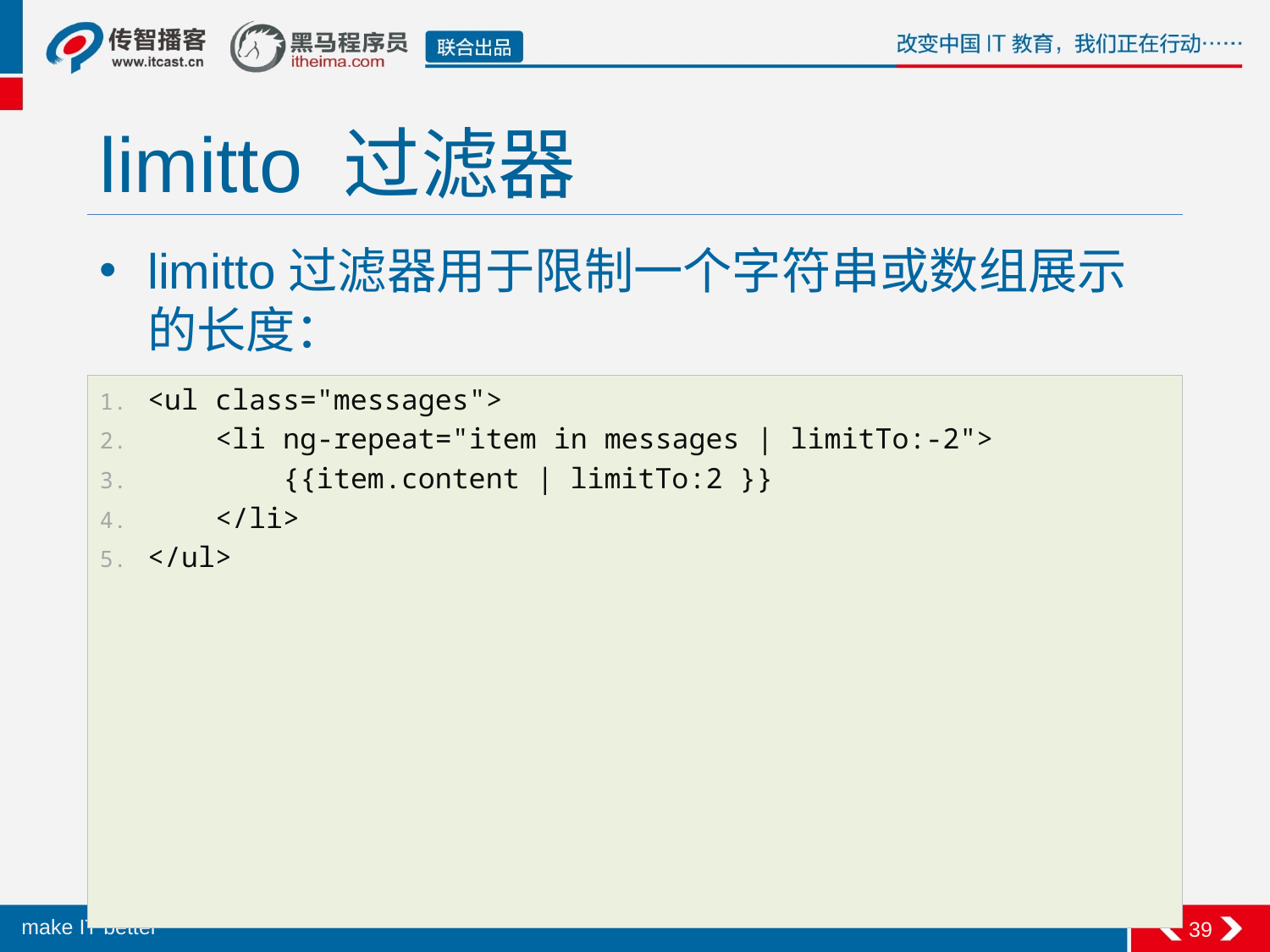

# limitto 过滤器
limitto过滤器用于限制一个字符串或数组展示的长度：
<ul class="messages">
    <li ng-repeat="item in messages | limitTo:-2">
        {{item.content | limitTo:2 }}
    </li>
</ul>
39

make IT better